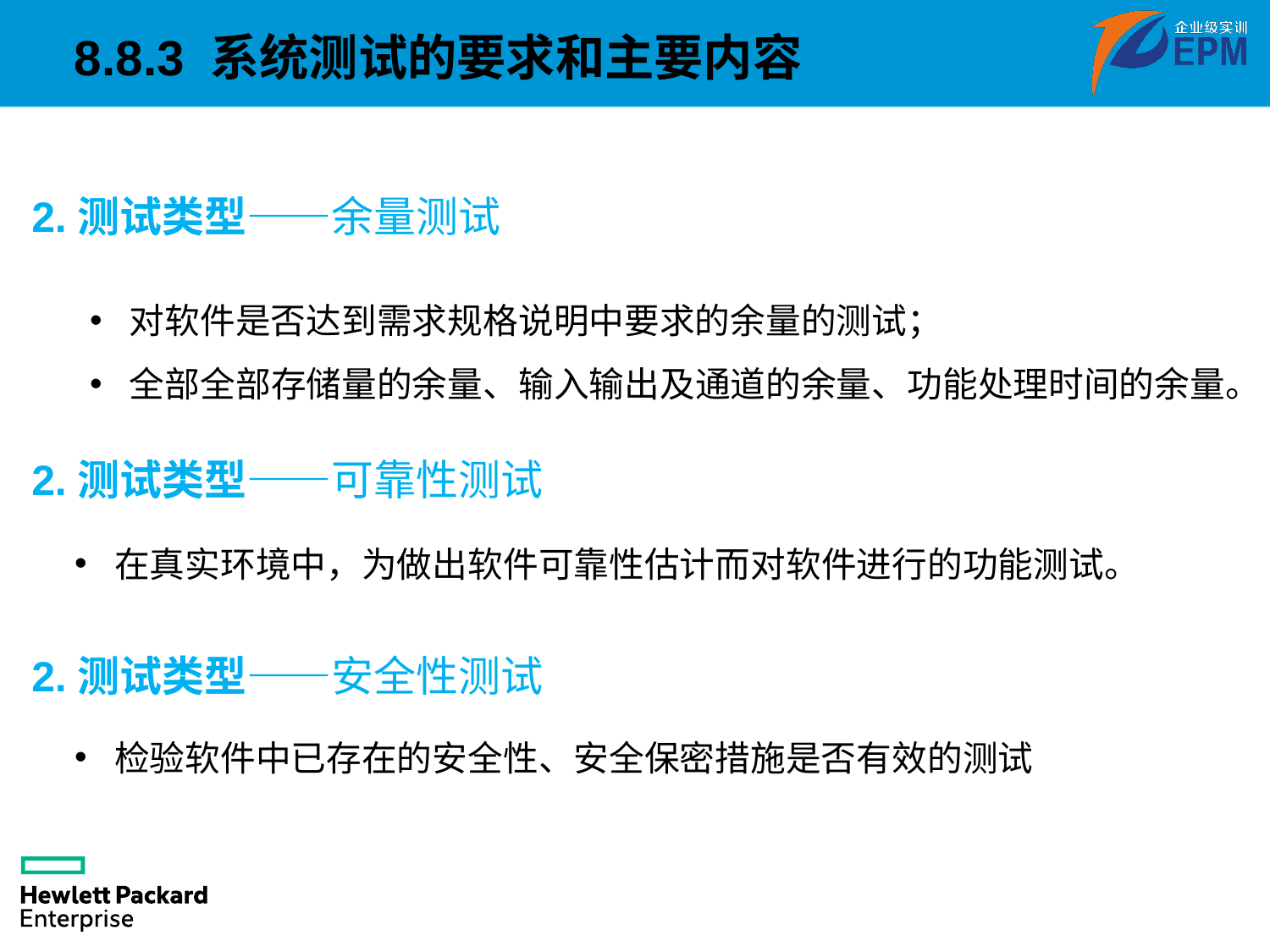

8.8.3 系统测试的要求和主要内容
2.测试类型——余量测试
对软件是否达到需求规格说明中要求的余量的测试；
全部全部存储量的余量、输入输出及通道的余量、功能处理时间的余量。

2.测试类型——可靠性测试
在真实环境中，为做出软件可靠性估计而对软件进行的功能测试。
2.测试类型——安全性测试
检验软件中已存在的安全性、安全保密措施是否有效的测试